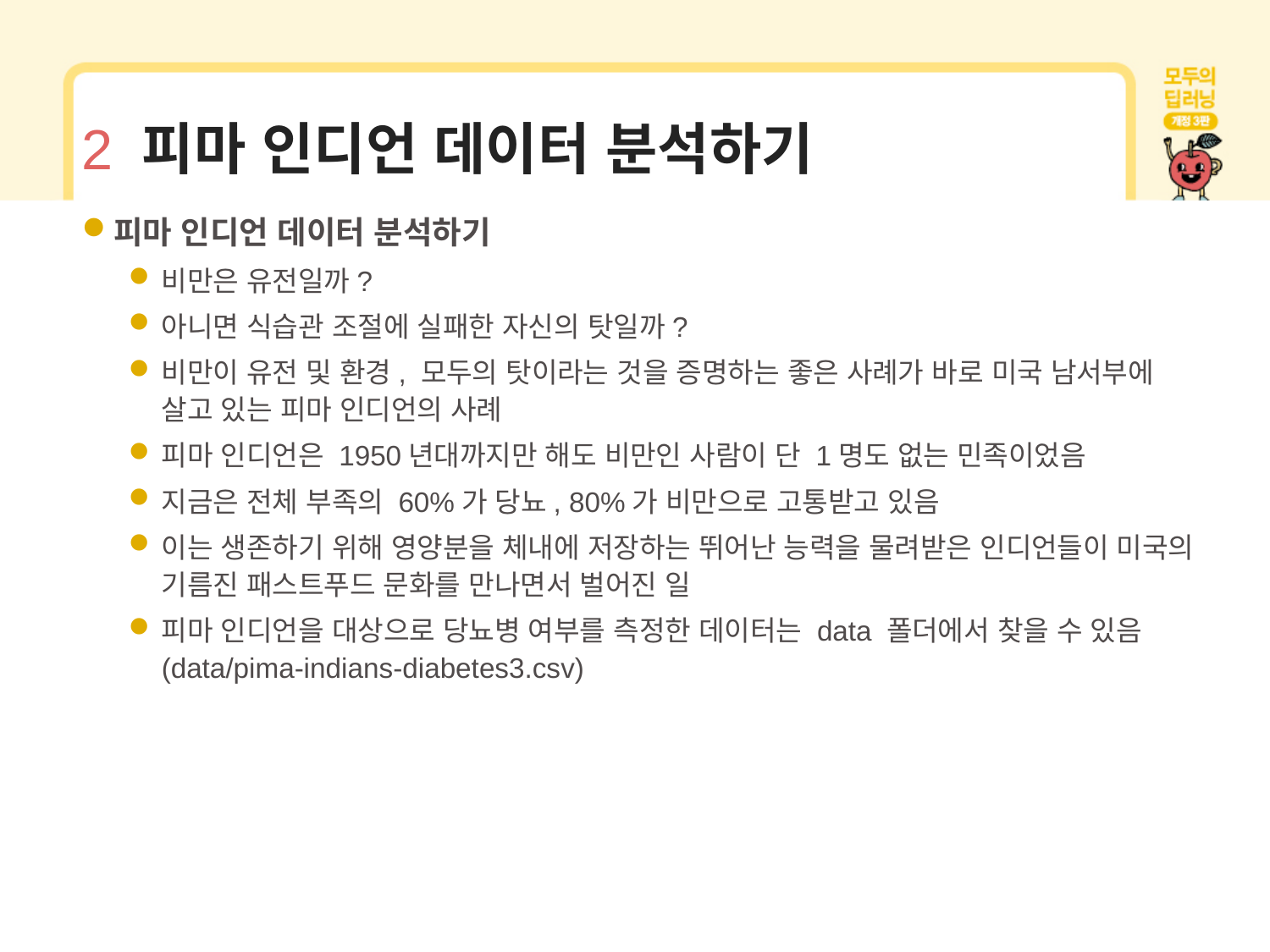

# 2 피마 인디언 데이터 분석하기
피마 인디언 데이터 분석하기
비만은 유전일까?
아니면 식습관 조절에 실패한 자신의 탓일까?
비만이 유전 및 환경, 모두의 탓이라는 것을 증명하는 좋은 사례가 바로 미국 남서부에 살고 있는 피마 인디언의 사례
피마 인디언은 1950년대까지만 해도 비만인 사람이 단 1명도 없는 민족이었음
지금은 전체 부족의 60%가 당뇨, 80%가 비만으로 고통받고 있음
이는 생존하기 위해 영양분을 체내에 저장하는 뛰어난 능력을 물려받은 인디언들이 미국의 기름진 패스트푸드 문화를 만나면서 벌어진 일
피마 인디언을 대상으로 당뇨병 여부를 측정한 데이터는 data 폴더에서 찾을 수 있음(data/pima-indians-diabetes3.csv)